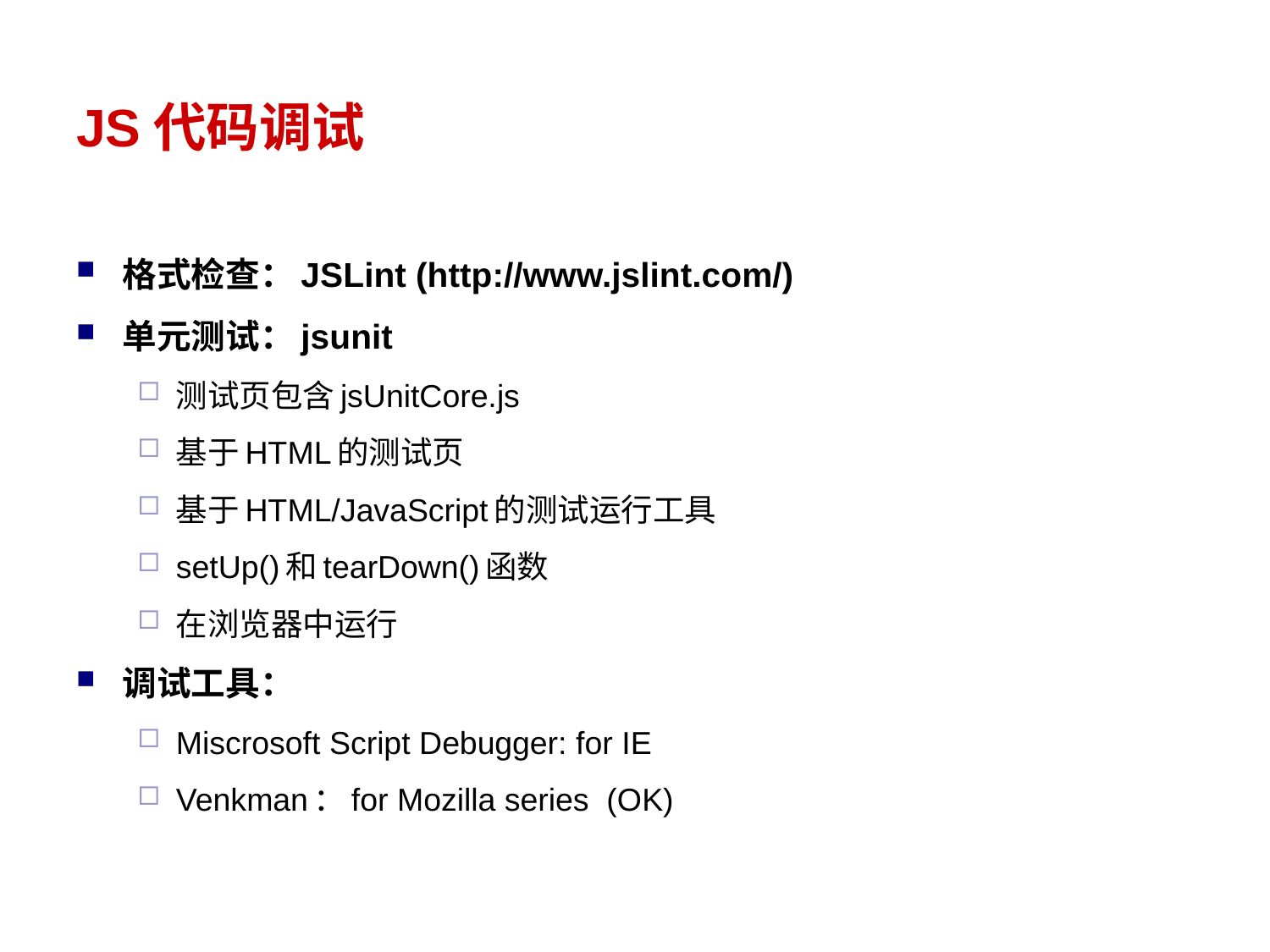

# JS代码调试
格式检查：JSLint (http://www.jslint.com/)
单元测试：jsunit
测试页包含jsUnitCore.js
基于HTML的测试页
基于HTML/JavaScript的测试运行工具
setUp()和tearDown()函数
在浏览器中运行
调试工具：
Miscrosoft Script Debugger: for IE
Venkman：for Mozilla series  (OK)